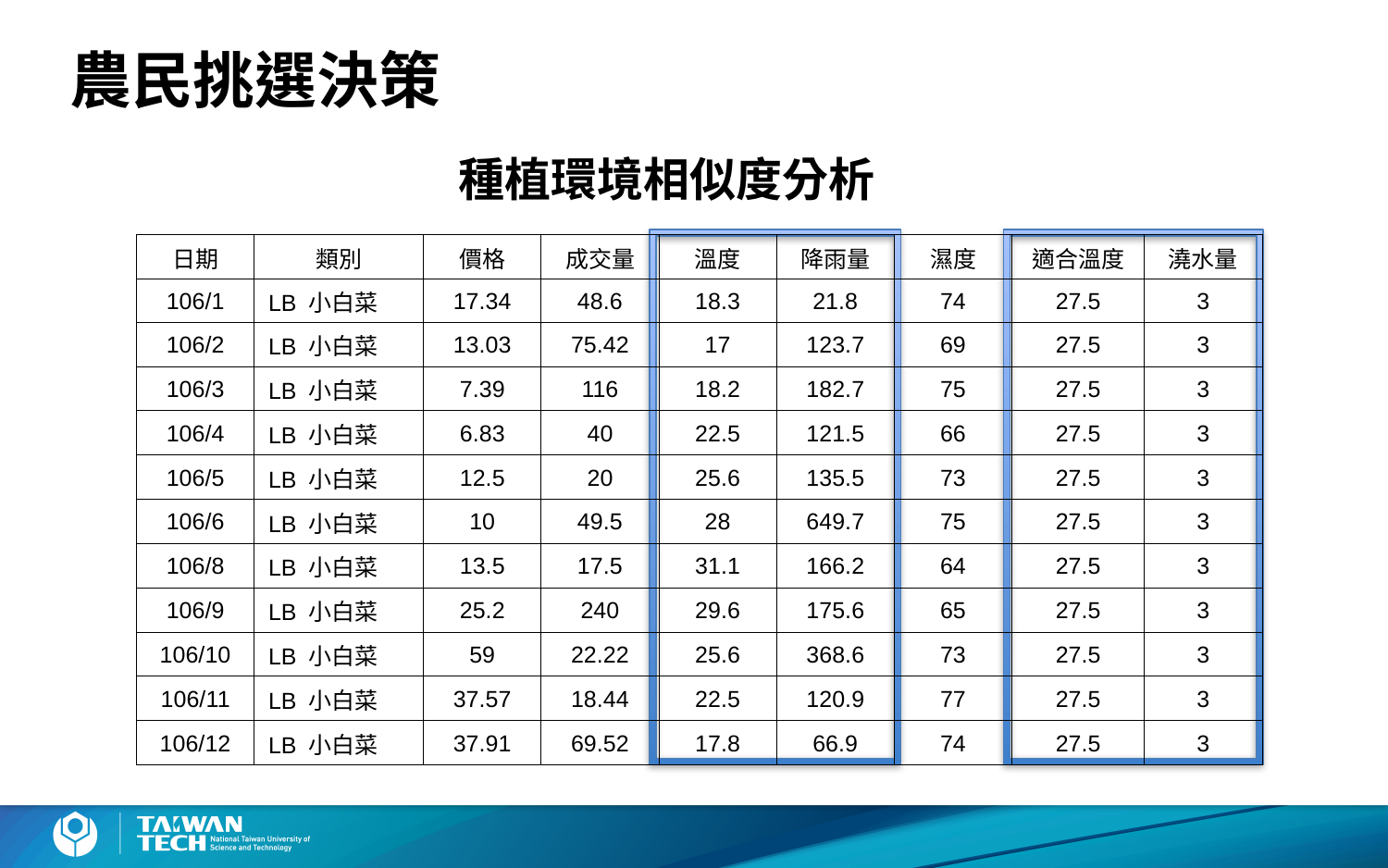

農民挑選決策
種植環境相似度分析

| 日期 | 類別 | 價格 | 成交量 | 溫度 | 降雨量 | 濕度 | 適合溫度 | 澆水量 |
| --- | --- | --- | --- | --- | --- | --- | --- | --- |
| 106/1 | LB 小白菜 | 17.34 | 48.6 | 18.3 | 21.8 | 74 | 27.5 | 3 |
| 106/2 | LB 小白菜 | 13.03 | 75.42 | 17 | 123.7 | 69 | 27.5 | 3 |
| 106/3 | LB 小白菜 | 7.39 | 116 | 18.2 | 182.7 | 75 | 27.5 | 3 |
| 106/4 | LB 小白菜 | 6.83 | 40 | 22.5 | 121.5 | 66 | 27.5 | 3 |
| 106/5 | LB 小白菜 | 12.5 | 20 | 25.6 | 135.5 | 73 | 27.5 | 3 |
| 106/6 | LB 小白菜 | 10 | 49.5 | 28 | 649.7 | 75 | 27.5 | 3 |
| 106/8 | LB 小白菜 | 13.5 | 17.5 | 31.1 | 166.2 | 64 | 27.5 | 3 |
| 106/9 | LB 小白菜 | 25.2 | 240 | 29.6 | 175.6 | 65 | 27.5 | 3 |
| 106/10 | LB 小白菜 | 59 | 22.22 | 25.6 | 368.6 | 73 | 27.5 | 3 |
| 106/11 | LB 小白菜 | 37.57 | 18.44 | 22.5 | 120.9 | 77 | 27.5 | 3 |
| 106/12 | LB 小白菜 | 37.91 | 69.52 | 17.8 | 66.9 | 74 | 27.5 | 3 |